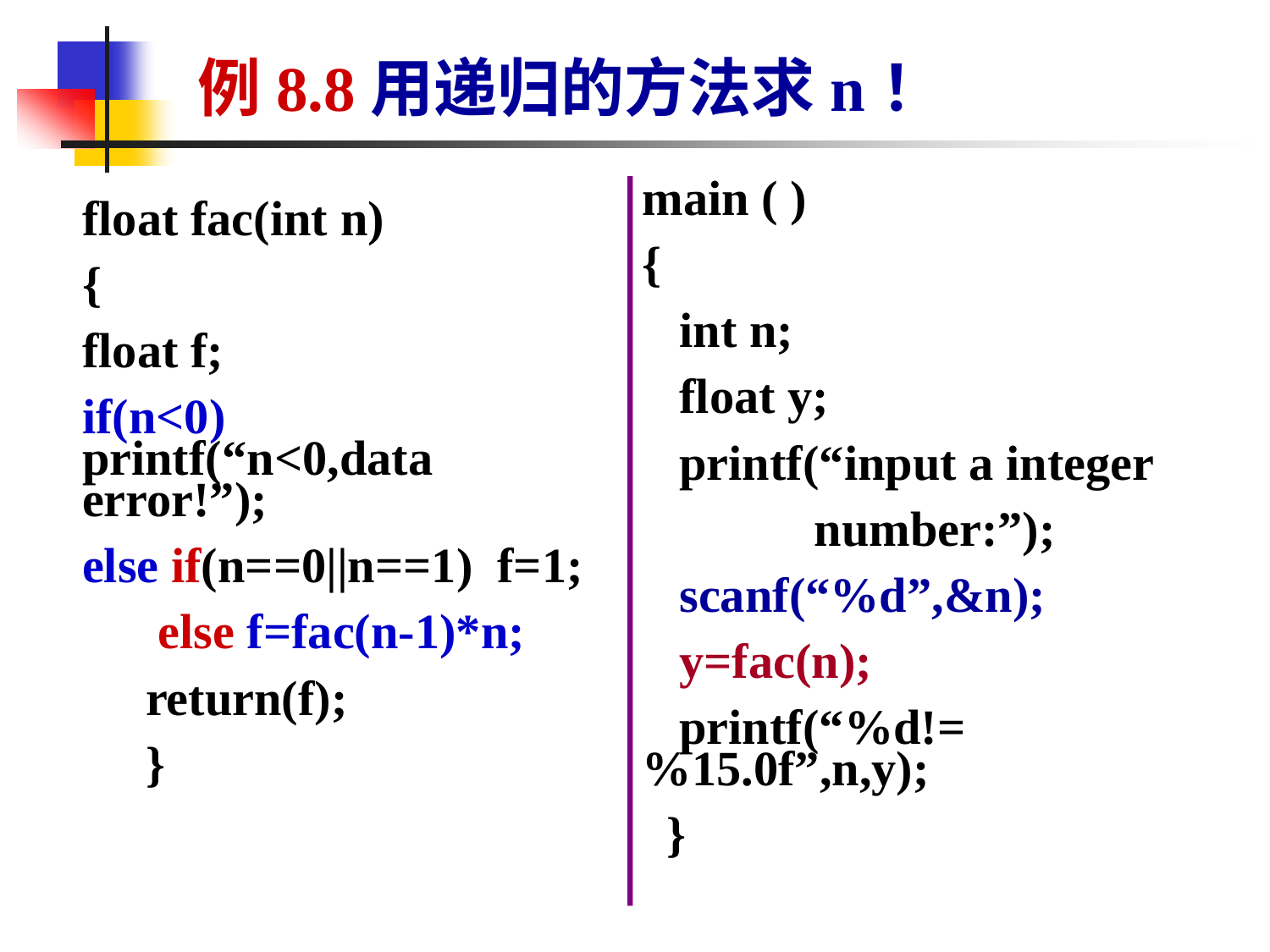

例8.8用递归的方法求n！
main ( )
{
   int n;
   float y;
   printf(“input a integer
              number:”);
   scanf(“%d”,&n);
   y=fac(n);
   printf(“%d!=%15.0f”,n,y);
  }

float fac(int n)
{
float f;
if(n<0)              printf(“n<0,data error!”);
else if(n==0||n==1)  f=1;
 else f=fac(n-1)*n;
return(f);
}